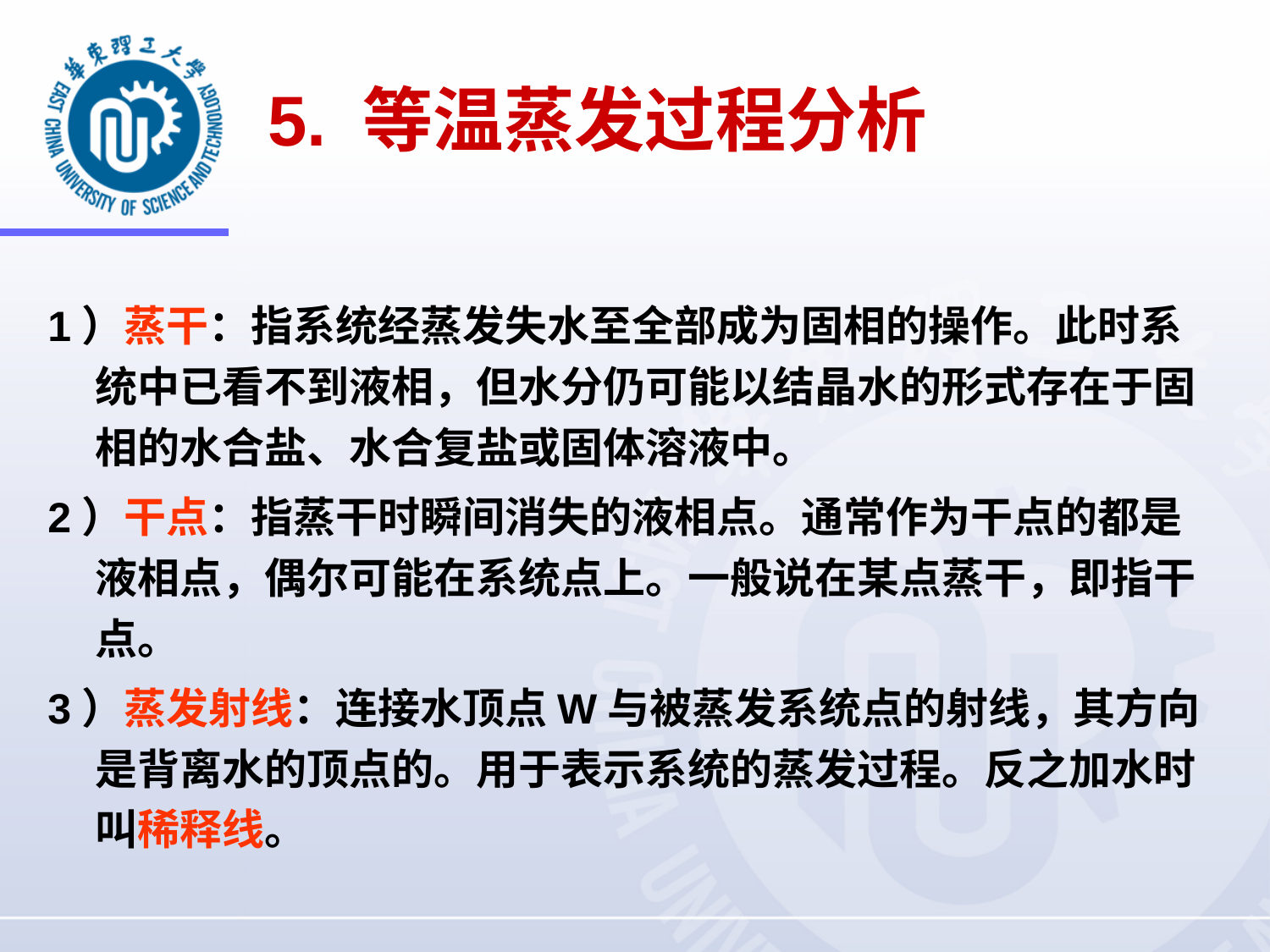

5. 等温蒸发过程分析
1）蒸干：指系统经蒸发失水至全部成为固相的操作。此时系统中已看不到液相，但水分仍可能以结晶水的形式存在于固相的水合盐、水合复盐或固体溶液中。
2）干点：指蒸干时瞬间消失的液相点。通常作为干点的都是液相点，偶尔可能在系统点上。一般说在某点蒸干，即指干点。
3）蒸发射线：连接水顶点W与被蒸发系统点的射线，其方向是背离水的顶点的。用于表示系统的蒸发过程。反之加水时叫稀释线。